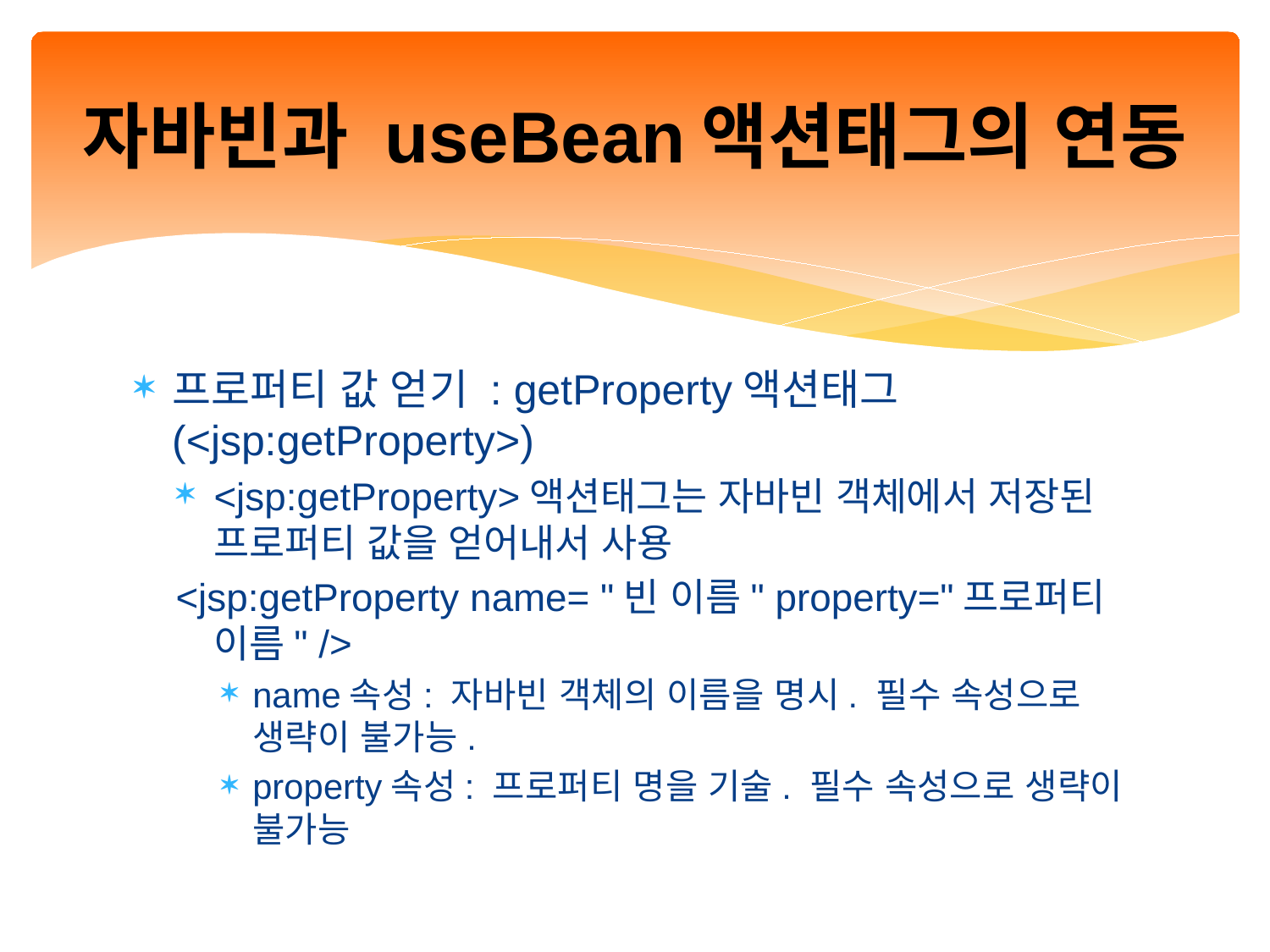

# 자바빈과 useBean액션태그의 연동
프로퍼티 값 얻기 : getProperty액션태그(<jsp:getProperty>)
<jsp:getProperty>액션태그는 자바빈 객체에서 저장된 프로퍼티 값을 얻어내서 사용
<jsp:getProperty name= "빈 이름" property="프로퍼티 이름" />
name속성: 자바빈 객체의 이름을 명시. 필수 속성으로 생략이 불가능.
property속성: 프로퍼티 명을 기술. 필수 속성으로 생략이 불가능